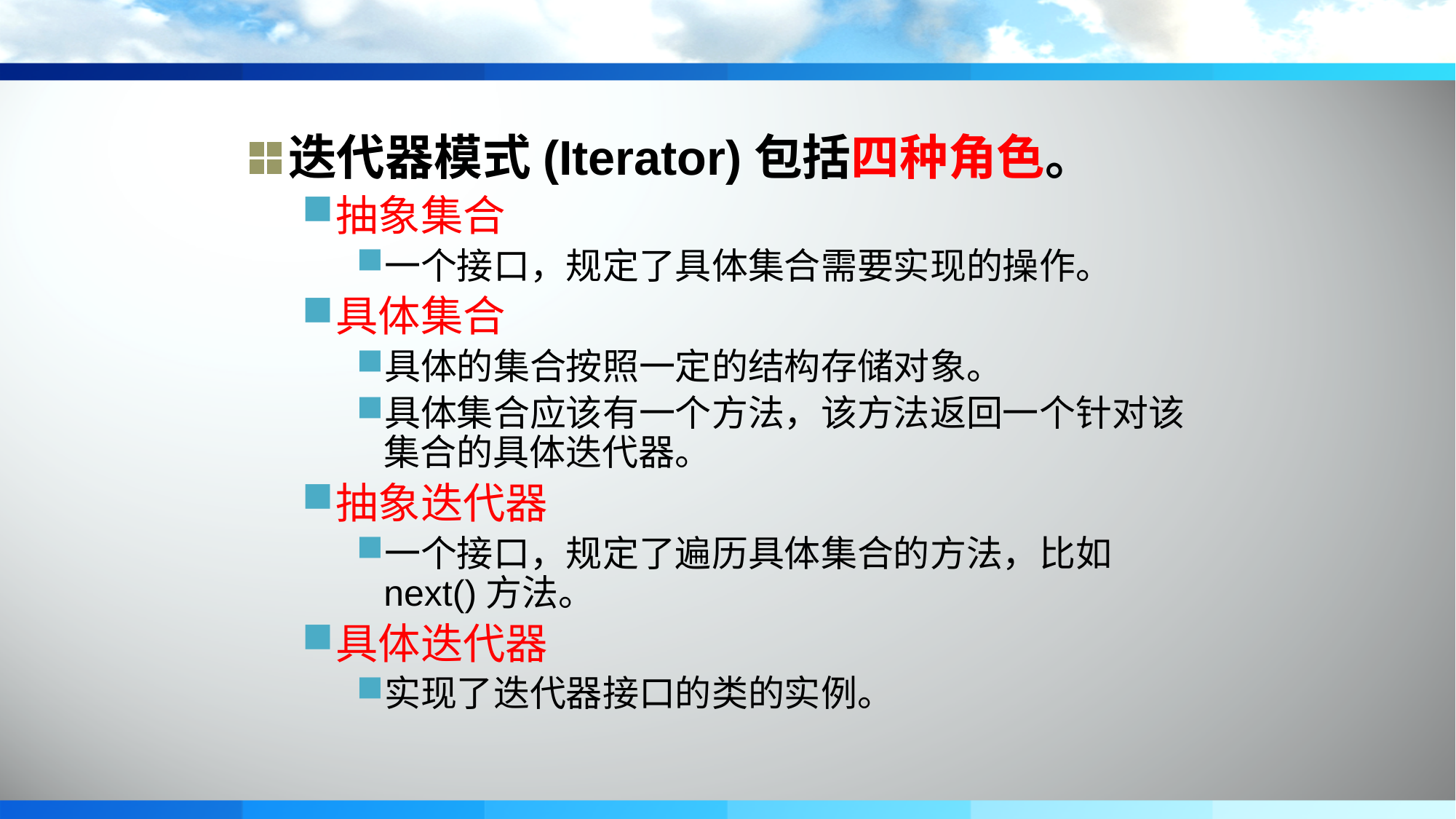

迭代器模式(Iterator)包括四种角色。
抽象集合
一个接口，规定了具体集合需要实现的操作。
具体集合
具体的集合按照一定的结构存储对象。
具体集合应该有一个方法，该方法返回一个针对该集合的具体迭代器。
抽象迭代器
一个接口，规定了遍历具体集合的方法，比如next()方法。
具体迭代器
实现了迭代器接口的类的实例。